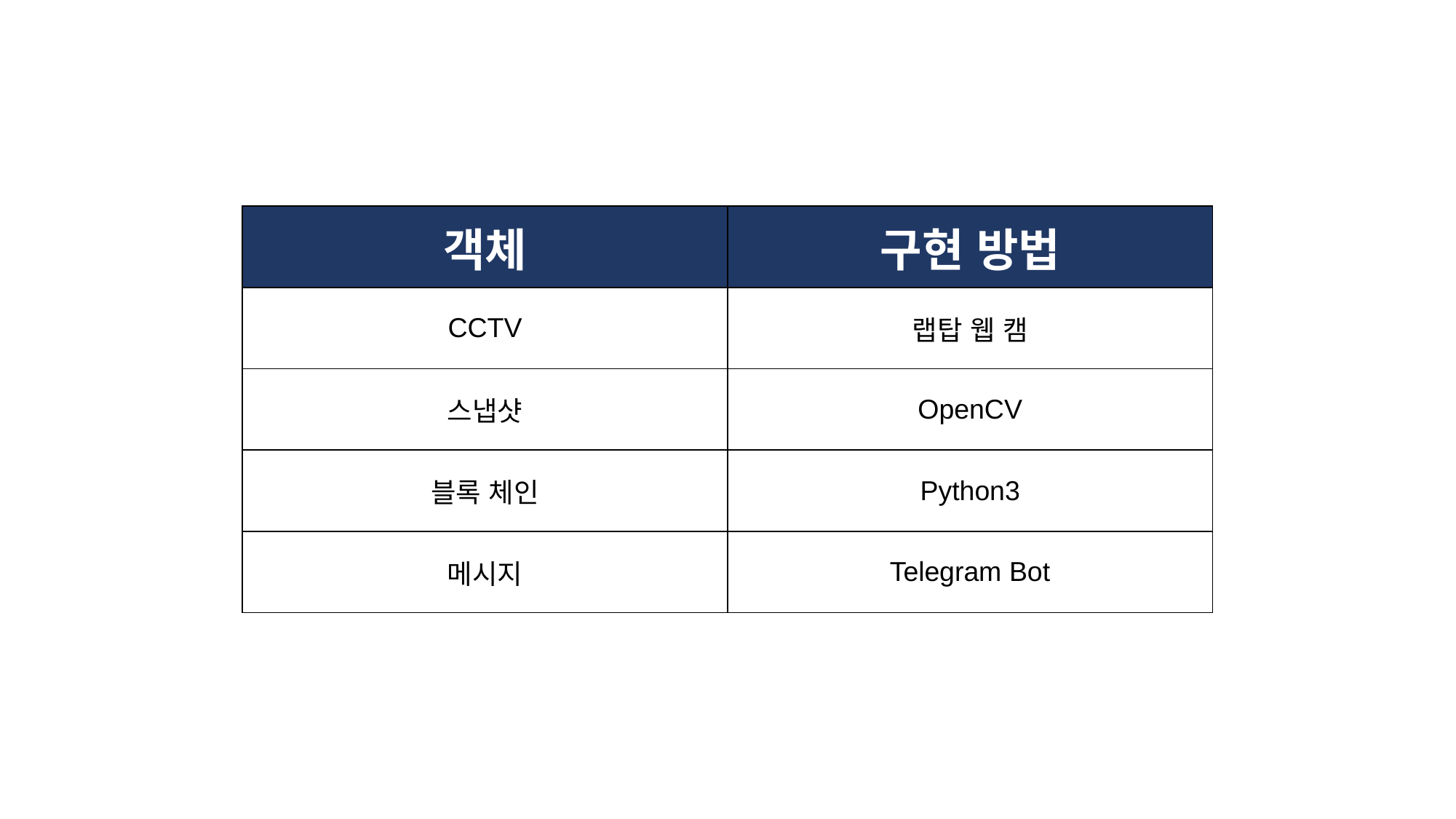

| 객체 | 구현 방법 |
| --- | --- |
| CCTV | 랩탑 웹 캠 |
| 스냅샷 | OpenCV |
| 블록 체인 | Python3 |
| 메시지 | Telegram Bot |